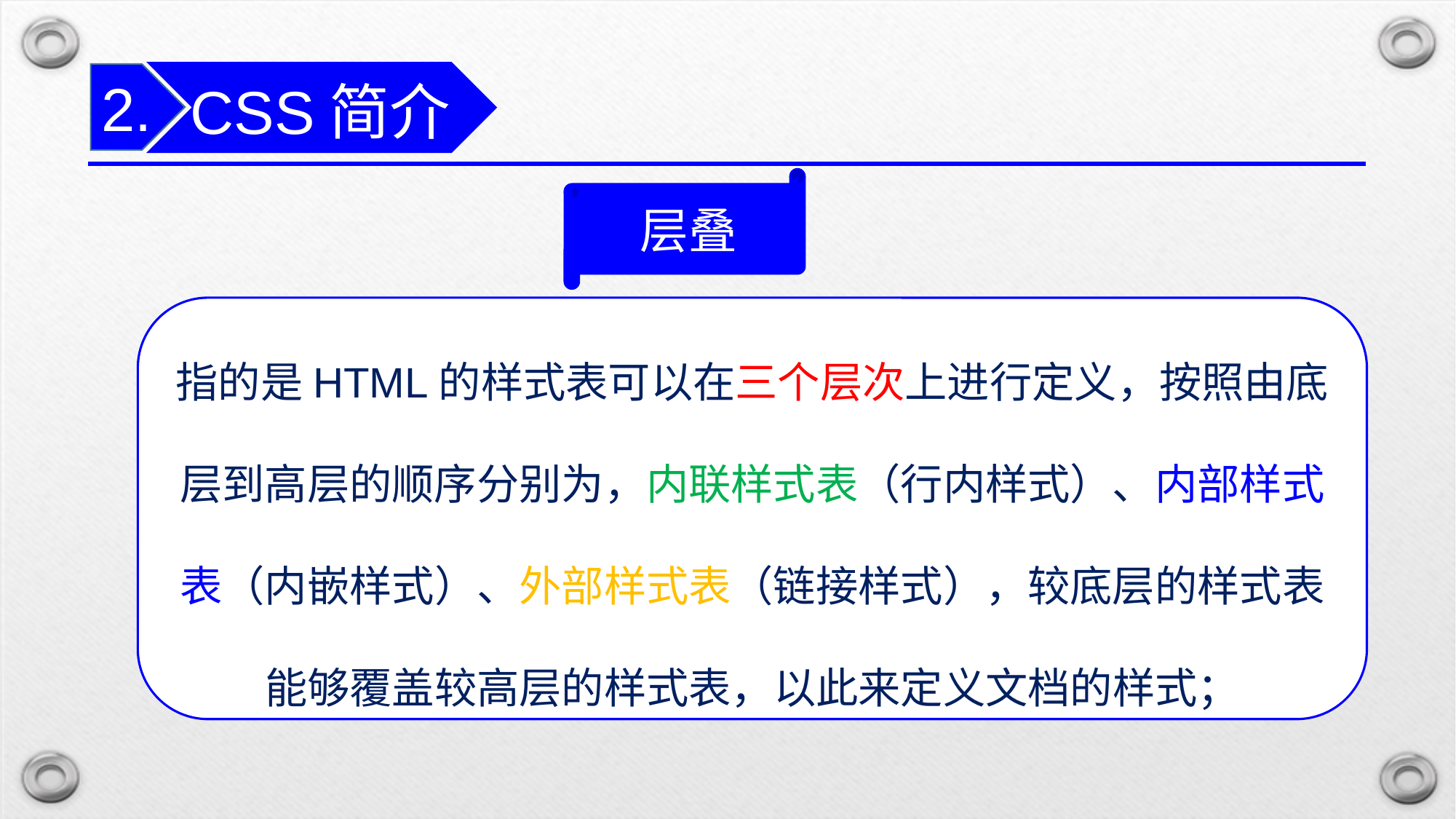

CSS简介

2.
层叠
指的是HTML的样式表可以在三个层次上进行定义，按照由底层到高层的顺序分别为，内联样式表（行内样式）、内部样式表（内嵌样式）、外部样式表（链接样式），较底层的样式表能够覆盖较高层的样式表，以此来定义文档的样式；